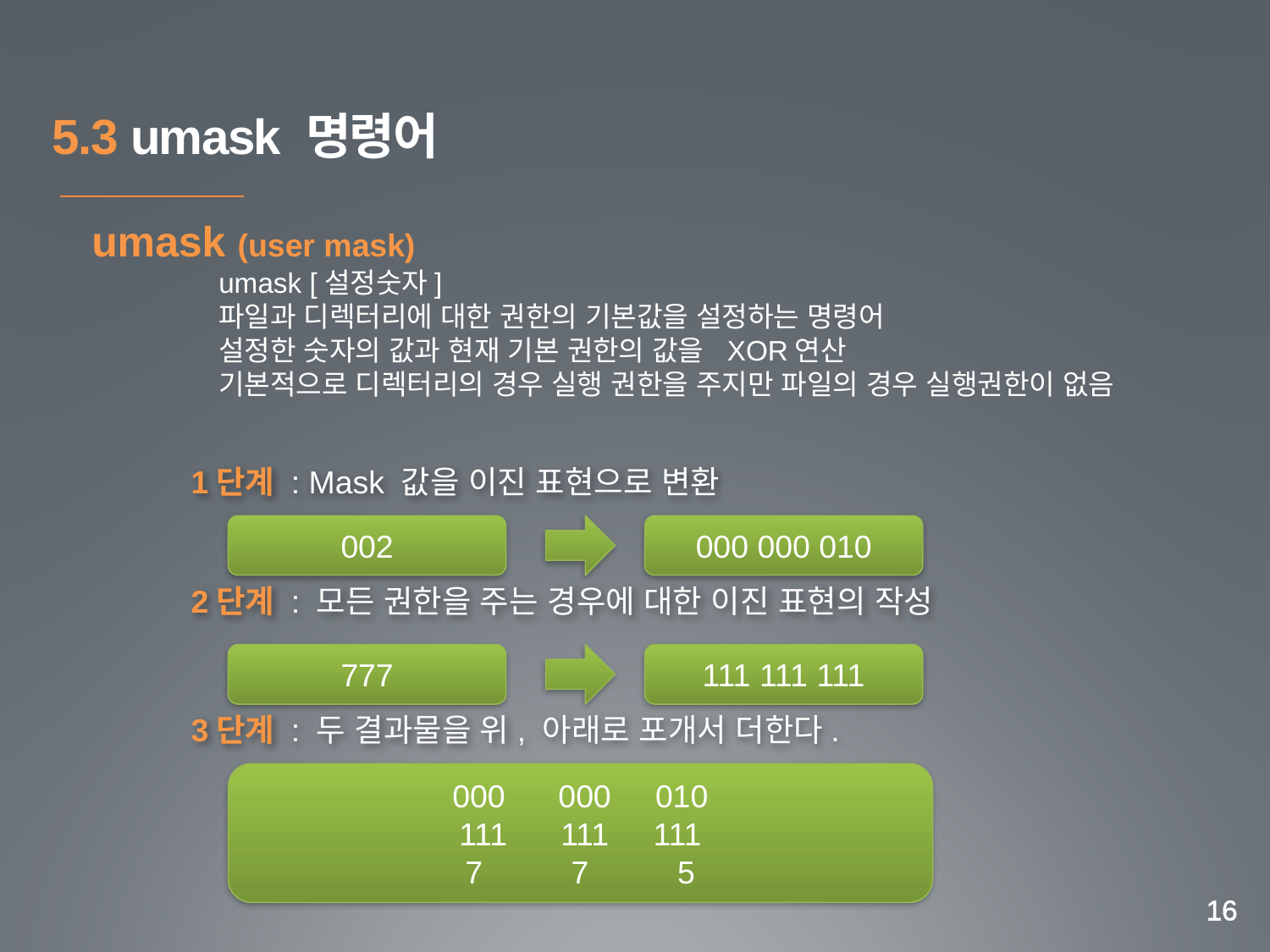

5.3 umask 명령어
umask (user mask)
	umask [설정숫자]
	파일과 디렉터리에 대한 권한의 기본값을 설정하는 명령어
	설정한 숫자의 값과 현재 기본 권한의 값을  XOR연산
	기본적으로 디렉터리의 경우 실행 권한을 주지만 파일의 경우 실행권한이 없음
1단계 : Mask 값을 이진 표현으로 변환
002

000 000 010
2단계 : 모든 권한을 주는 경우에 대한 이진 표현의 작성
777

111 111 111
3단계 : 두 결과물을 위, 아래로 포개서 더한다.
000      000     010
      111     111
7          7          5
문서의 제목
16